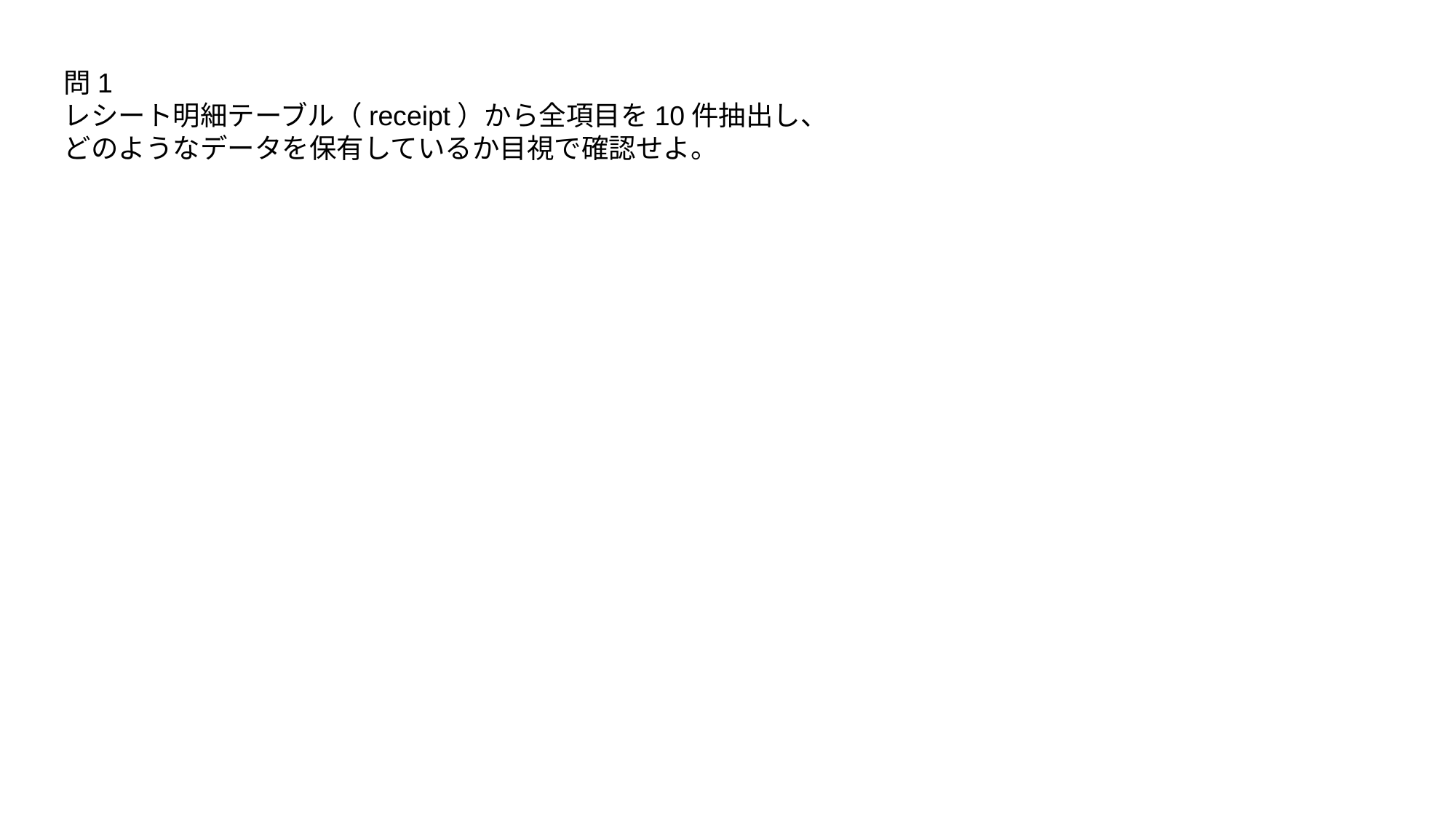

問1
レシート明細テーブル（receipt）から全項目を10件抽出し、
どのようなデータを保有しているか目視で確認せよ。